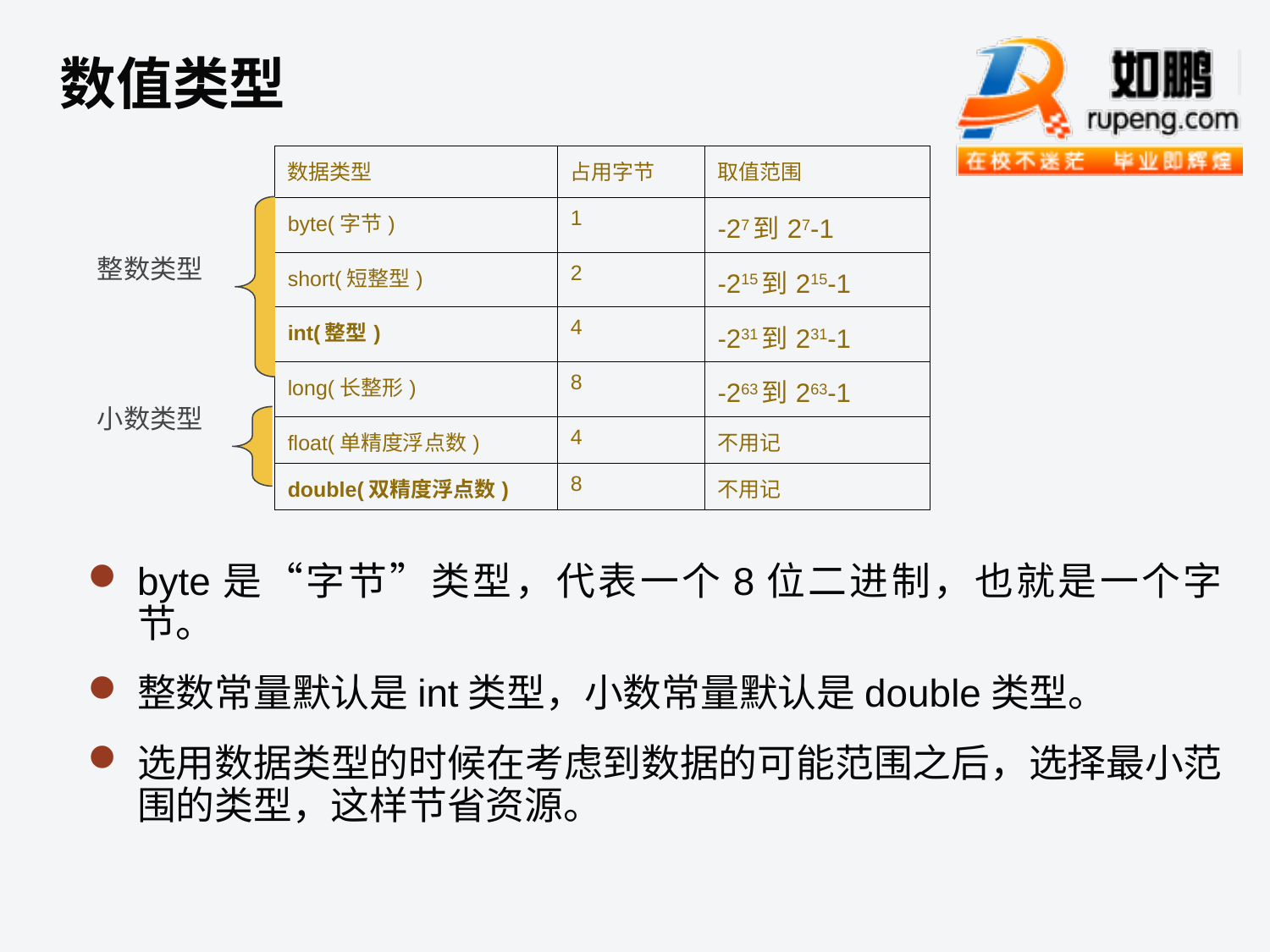

数值类型
| 数据类型 | 占用字节 | 取值范围 |
| --- | --- | --- |
| byte(字节) | 1 | -27到27-1 |
| short(短整型) | 2 | -215到215-1 |
| int(整型) | 4 | -231到231-1 |
| long(长整形) | 8 | -263到263-1 |
| float(单精度浮点数) | 4 | 不用记 |
| double(双精度浮点数) | 8 | 不用记 |

整数类型
小数类型

byte是“字节”类型，代表一个8位二进制，也就是一个字节。
整数常量默认是int类型，小数常量默认是double类型。
选用数据类型的时候在考虑到数据的可能范围之后，选择最小范围的类型，这样节省资源。